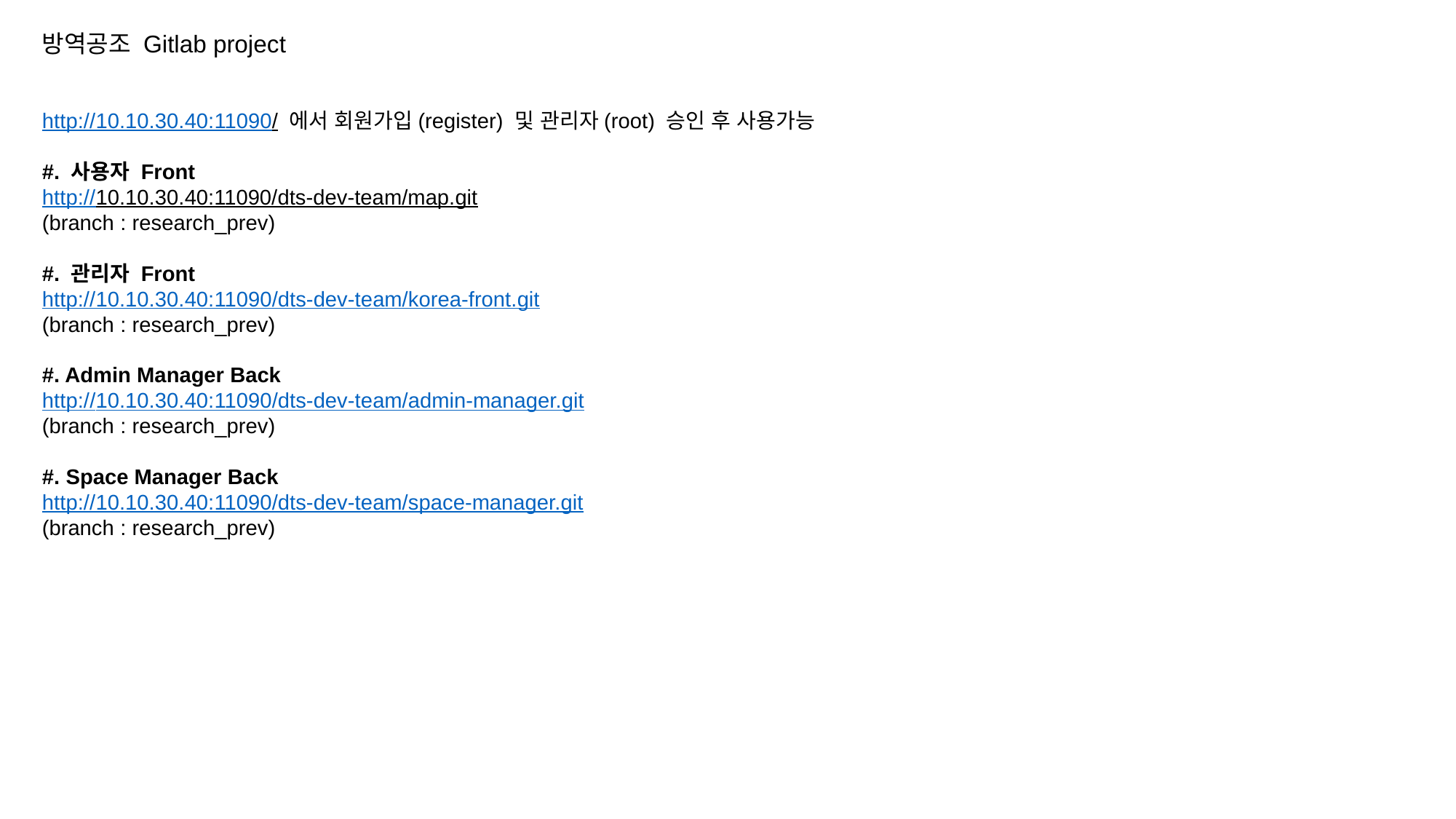

방역공조 Gitlab project
http://10.10.30.40:11090/ 에서 회원가입(register) 및 관리자(root) 승인 후 사용가능

#. 사용자 Front
http://10.10.30.40:11090/dts-dev-team/map.git
(branch : research_prev)

#. 관리자 Front
http://10.10.30.40:11090/dts-dev-team/korea-front.git
(branch : research_prev)

#. Admin Manager Back
http://10.10.30.40:11090/dts-dev-team/admin-manager.git
(branch : research_prev)

#. Space Manager Back
http://10.10.30.40:11090/dts-dev-team/space-manager.git
(branch : research_prev)